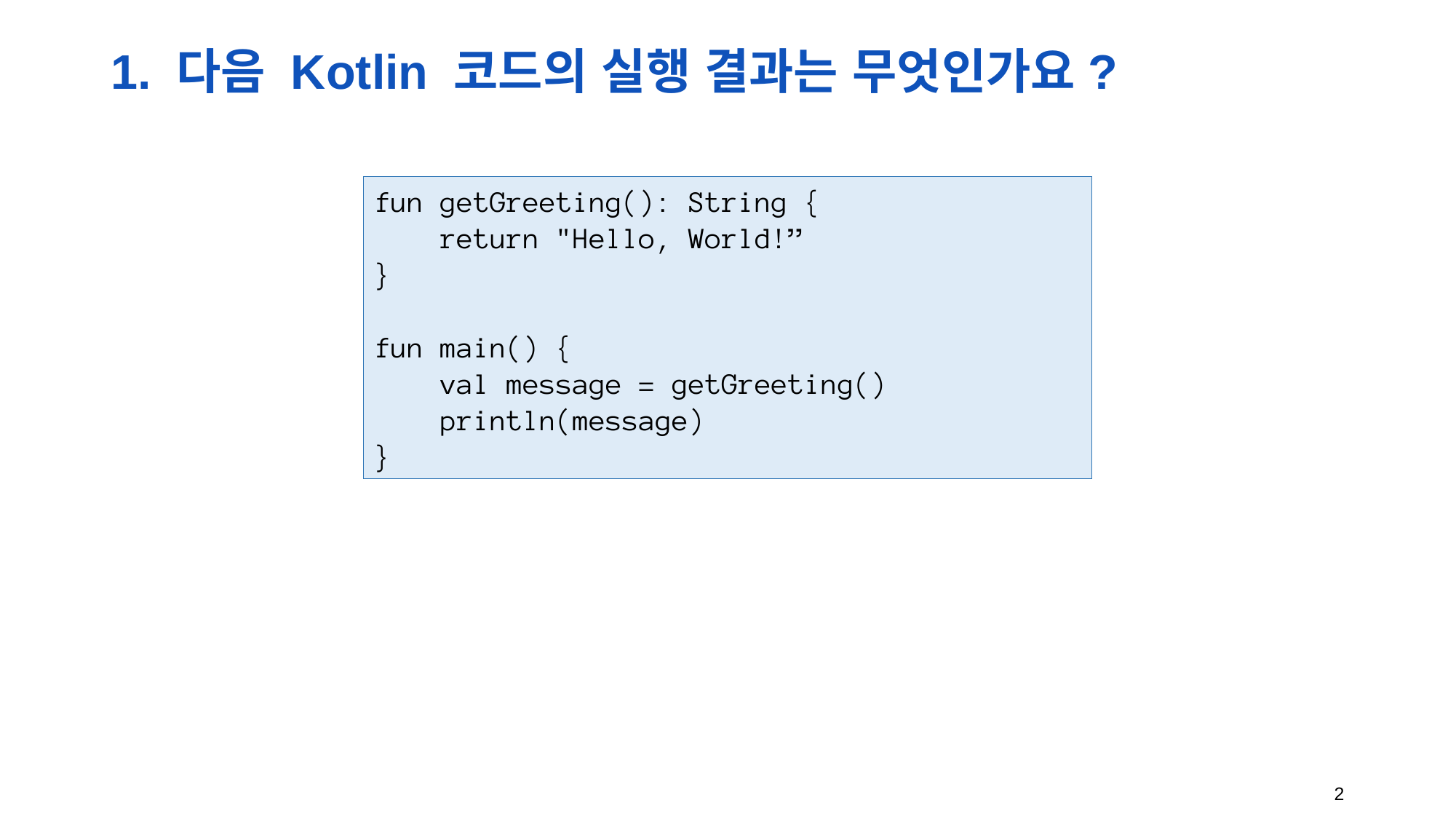

# 1. 다음 Kotlin 코드의 실행 결과는 무엇인가요?
fun getGreeting(): String {
    return "Hello, World!”
}

fun main() {
    val message = getGreeting()
    println(message)
}
2